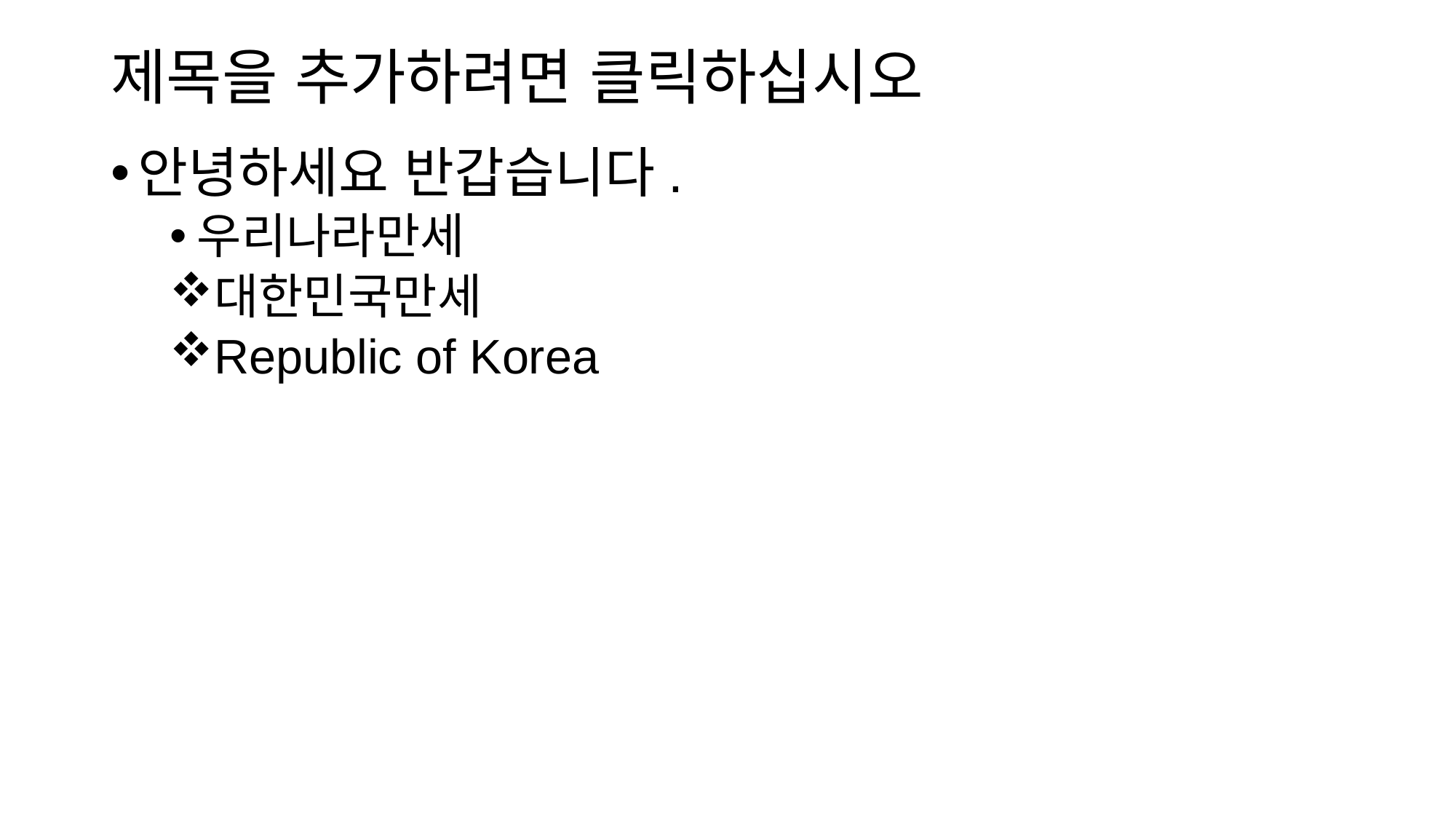

# 제목을 추가하려면 클릭하십시오
안녕하세요 반갑습니다.
우리나라만세
대한민국만세
Republic of Korea